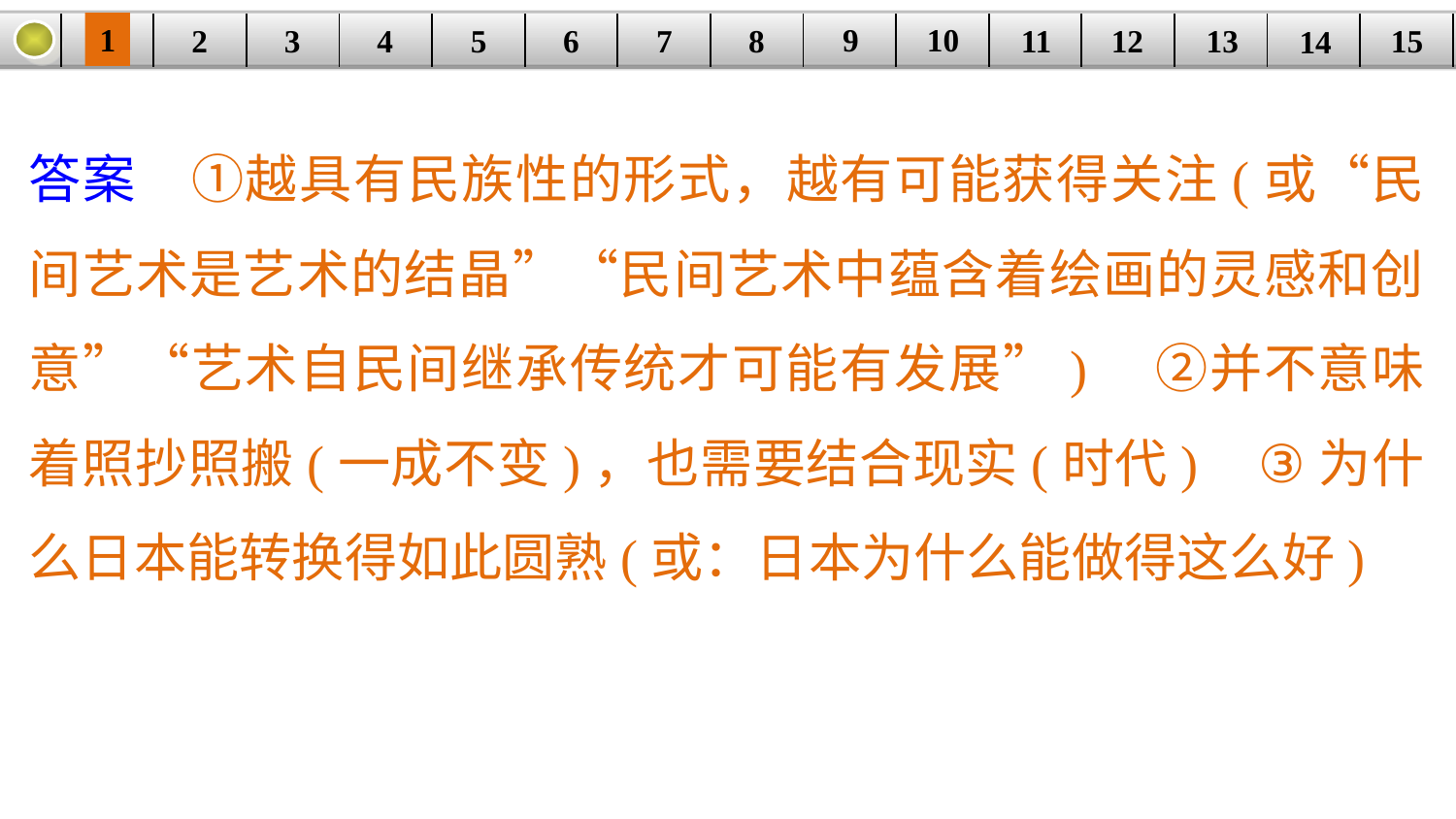

9
10
1
3
4
5
6
8
11
2
12
15
|  |  |  |  |  |  |  |  |  |  |  |  |  |  |  |
| --- | --- | --- | --- | --- | --- | --- | --- | --- | --- | --- | --- | --- | --- | --- |
7
13
14

答案　①越具有民族性的形式，越有可能获得关注(或“民间艺术是艺术的结晶”“民间艺术中蕴含着绘画的灵感和创意”“艺术自民间继承传统才可能有发展”)　②并不意味着照抄照搬(一成不变)，也需要结合现实(时代)	    ③为什么日本能转换得如此圆熟(或：日本为什么能做得这么好)